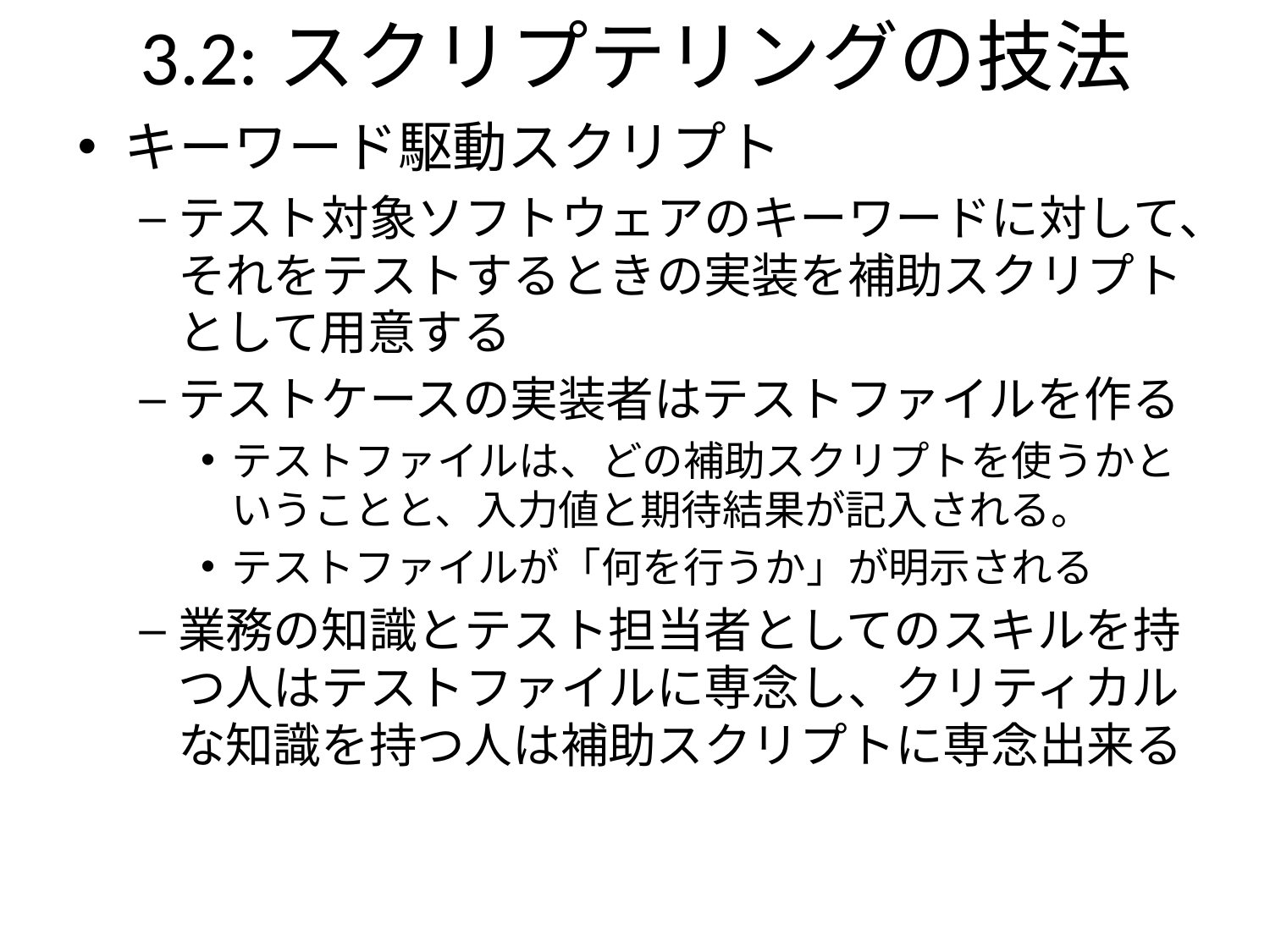

3.2:スクリプテリングの技法
キーワード駆動スクリプト
テスト対象ソフトウェアのキーワードに対して、それをテストするときの実装を補助スクリプトとして用意する
テストケースの実装者はテストファイルを作る
テストファイルは、どの補助スクリプトを使うかということと、入力値と期待結果が記入される。
テストファイルが「何を行うか」が明示される
業務の知識とテスト担当者としてのスキルを持つ人はテストファイルに専念し、クリティカルな知識を持つ人は補助スクリプトに専念出来る